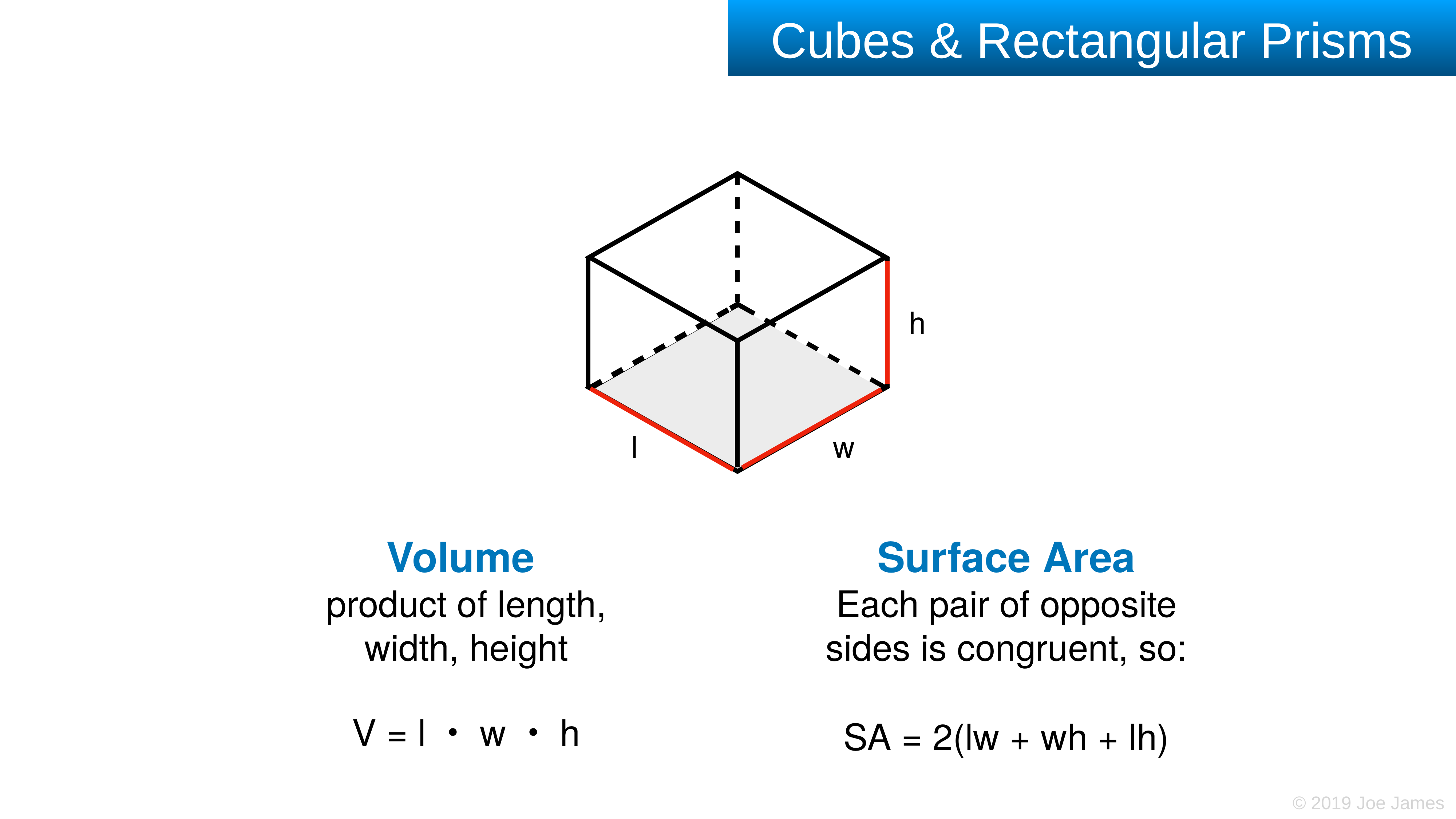

# Cubes & Rectangular Prisms

h

l
w
Volume
product of length, width, height
Surface Area
Each pair of opposite sides is congruent, so:
V = l・w・h
SA = 2(lw + wh + lh)